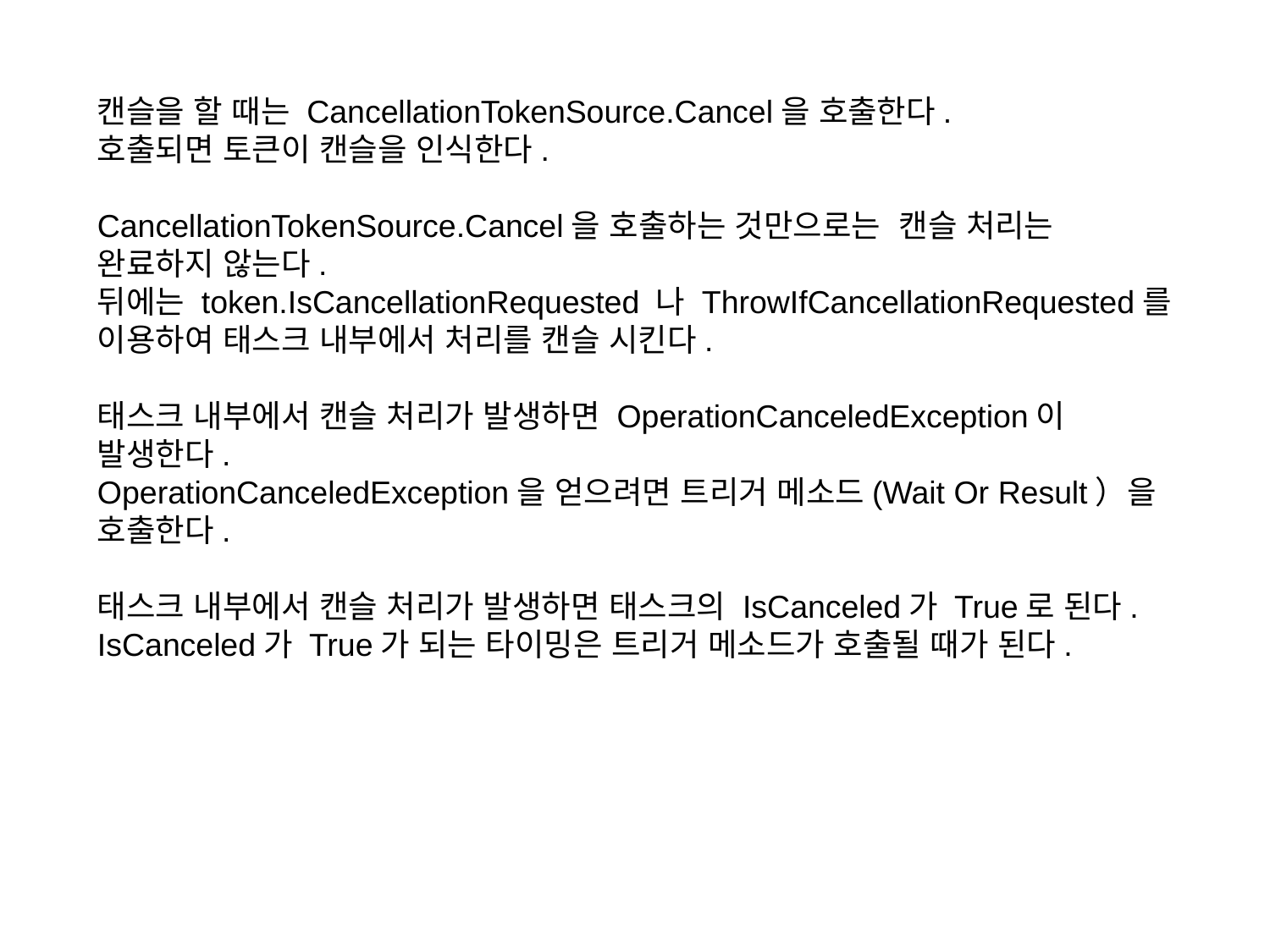

캔슬을 할 때는 CancellationTokenSource.Cancel을 호출한다.
호출되면 토큰이 캔슬을 인식한다.

CancellationTokenSource.Cancel을 호출하는 것만으로는  캔슬 처리는 완료하지 않는다.
뒤에는 token.IsCancellationRequested 나 ThrowIfCancellationRequested를 이용하여 태스크 내부에서 처리를 캔슬 시킨다.

태스크 내부에서 캔슬 처리가 발생하면 OperationCanceledException이 발생한다.
OperationCanceledException을 얻으려면 트리거 메소드(Wait Or Result）을 호출한다.

태스크 내부에서 캔슬 처리가 발생하면 태스크의 IsCanceled가 True로 된다. IsCanceled가 True가 되는 타이밍은 트리거 메소드가 호출될 때가 된다.